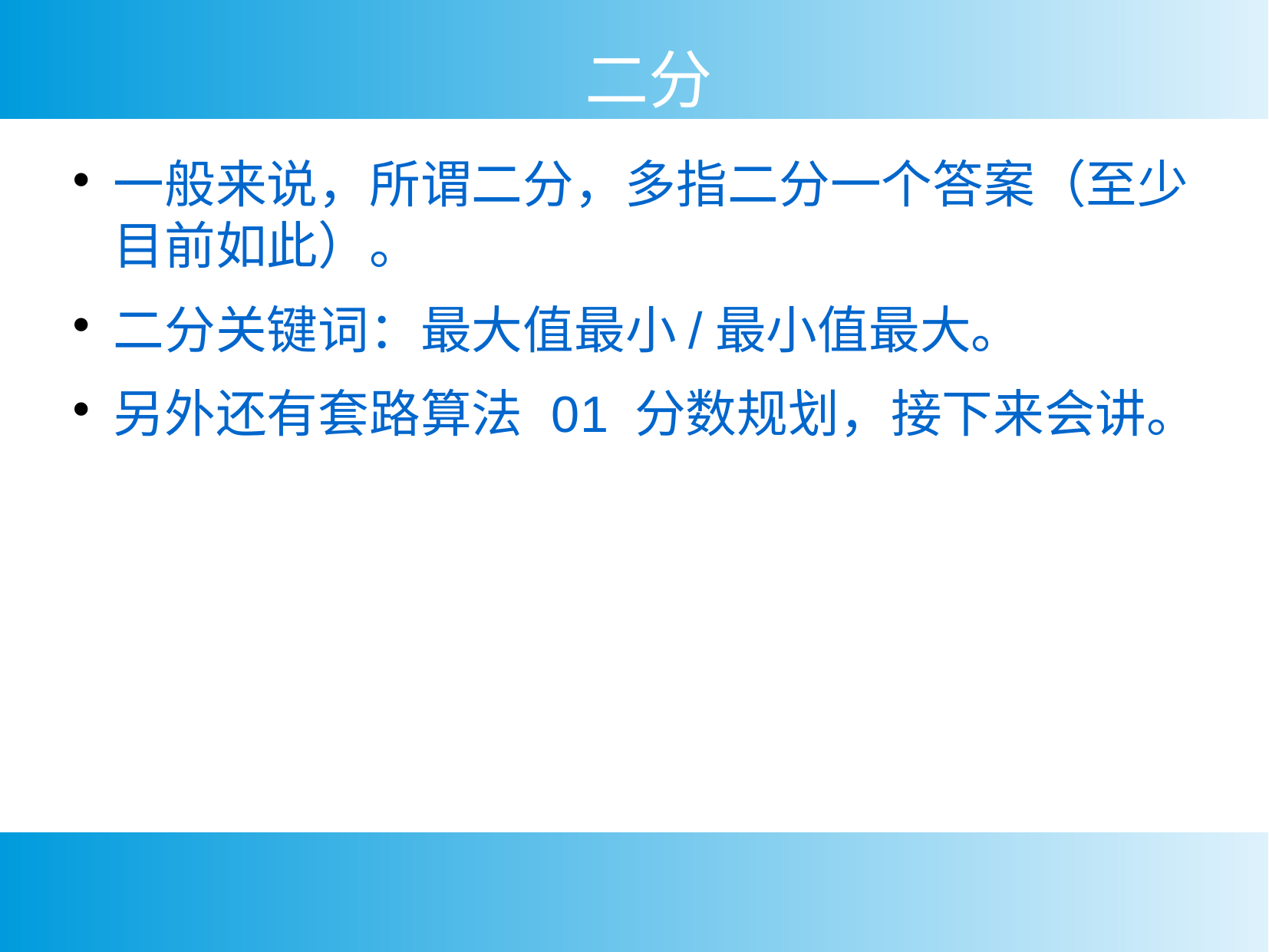

二分
一般来说，所谓二分，多指二分一个答案（至少目前如此）。
二分关键词：最大值最小/最小值最大。
另外还有套路算法 01 分数规划，接下来会讲。